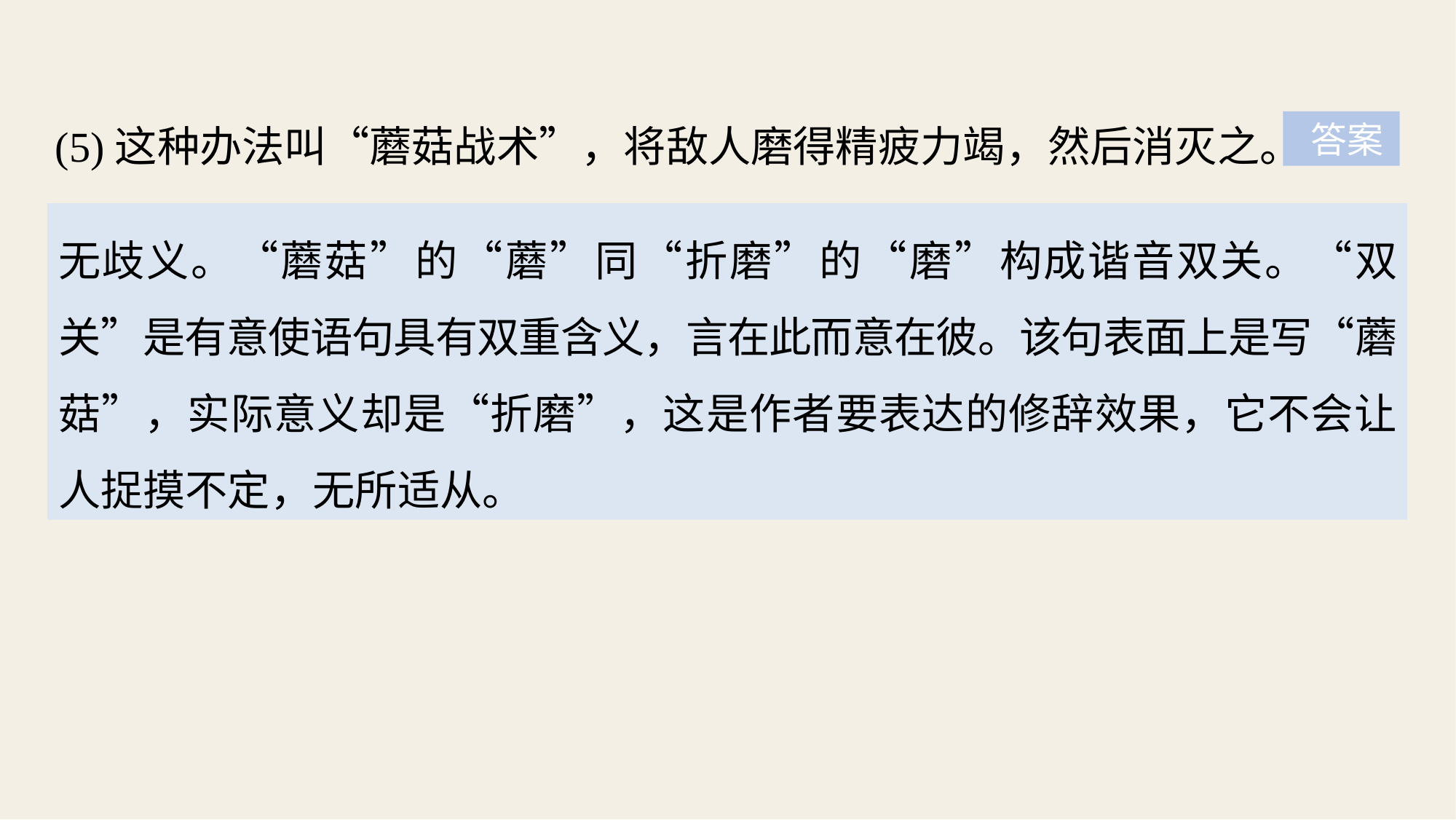

(5)这种办法叫“蘑菇战术”，将敌人磨得精疲力竭，然后消灭之。
 答案
无歧义。“蘑菇”的“蘑”同“折磨”的“磨”构成谐音双关。“双关”是有意使语句具有双重含义，言在此而意在彼。该句表面上是写“蘑菇”，实际意义却是“折磨”，这是作者要表达的修辞效果，它不会让人捉摸不定，无所适从。